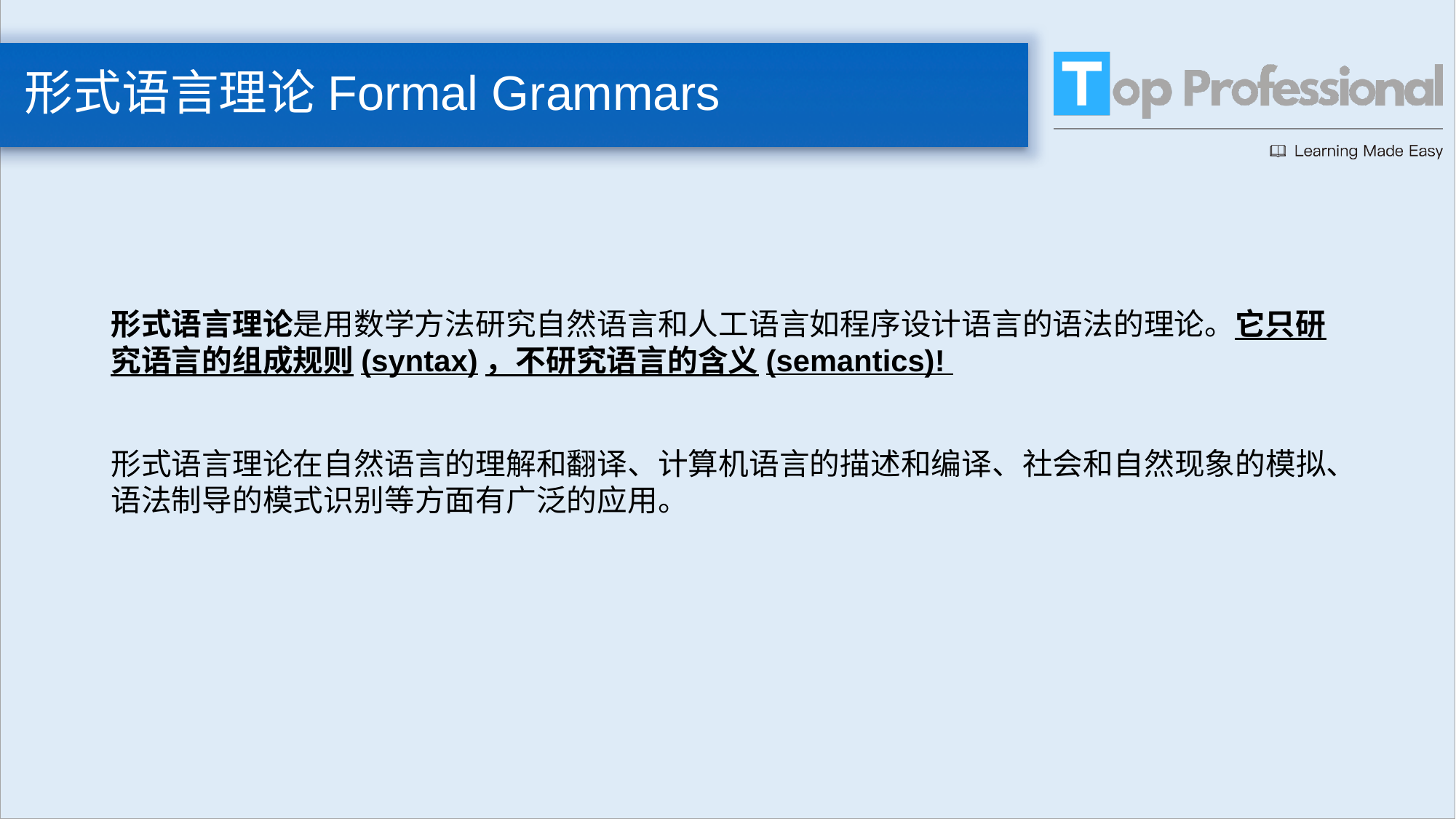

# 形式语言理论Formal Grammars
形式语言理论是用数学方法研究自然语言和人工语言如程序设计语言的语法的理论。它只研究语言的组成规则(syntax)，不研究语言的含义(semantics)!

形式语言理论在自然语言的理解和翻译、计算机语言的描述和编译、社会和自然现象的模拟、语法制导的模式识别等方面有广泛的应用。